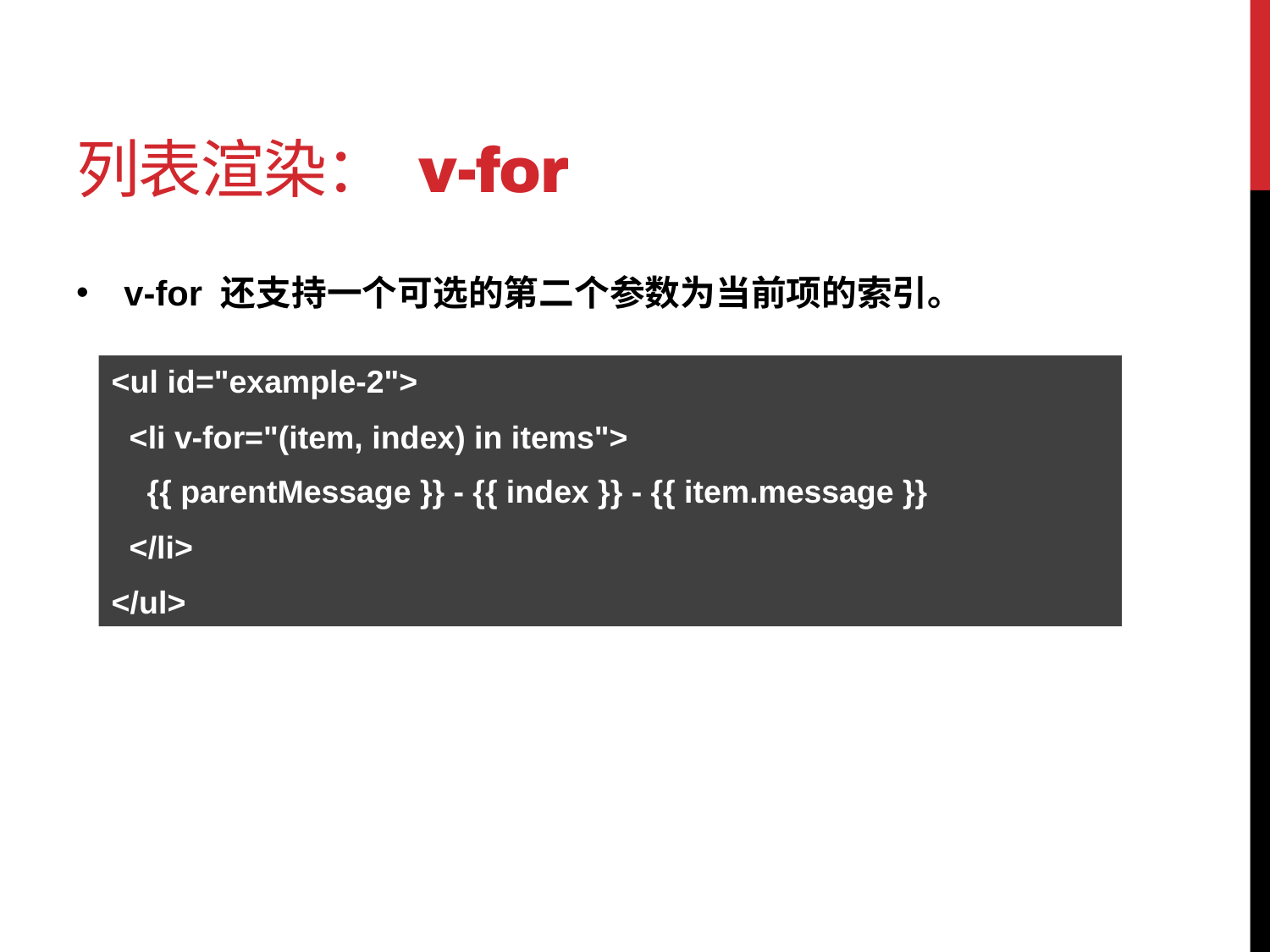

# 列表渲染： v-for
v-for 还支持一个可选的第二个参数为当前项的索引。

<ul id="example-2">
  <li v-for="(item, index) in items">
    {{ parentMessage }} - {{ index }} - {{ item.message }}
  </li>
</ul>